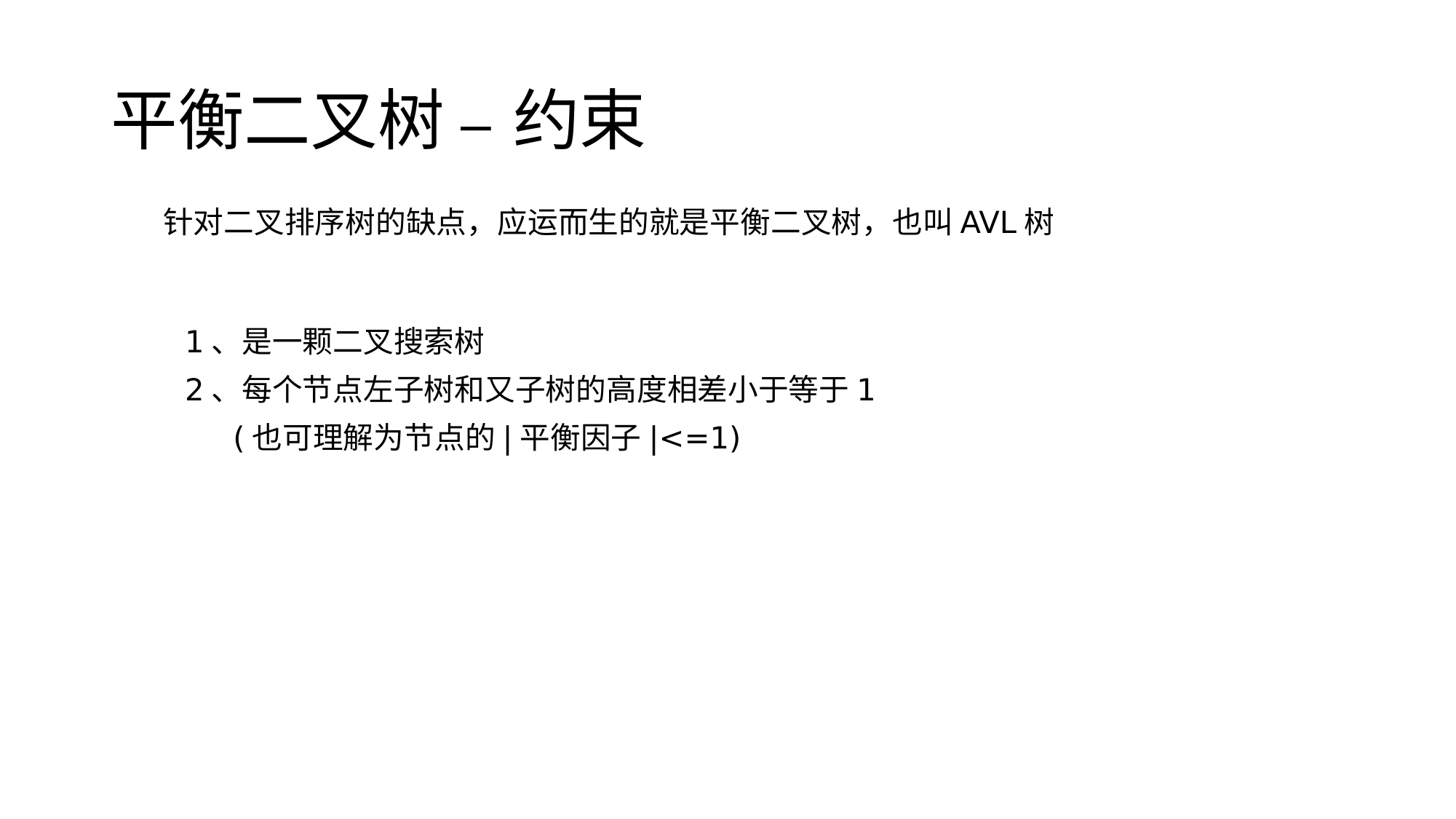

# 平衡二叉树-约束
针对二叉排序树的缺点，应运而生的就是平衡二叉树，也叫AVL树
1、是一颗二叉搜索树
2、每个节点左子树和又子树的高度相差小于等于1
     (也可理解为节点的|平衡因子|<=1)